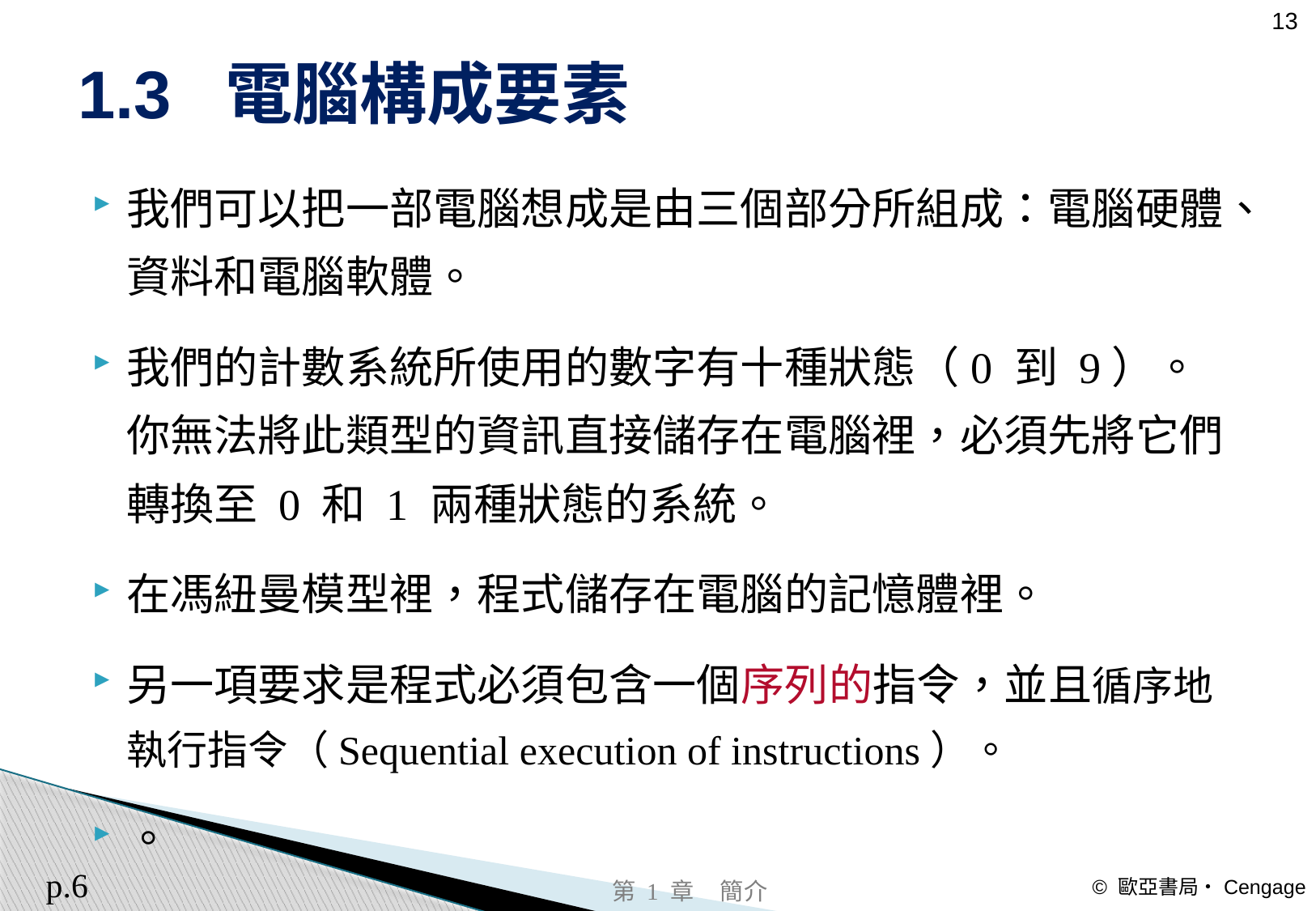

# 1.3  電腦構成要素
我們可以把一部電腦想成是由三個部分所組成：電腦硬體、資料和電腦軟體。
我們的計數系統所使用的數字有十種狀態（0 到 9）。你無法將此類型的資訊直接儲存在電腦裡，必須先將它們轉換至 0 和 1 兩種狀態的系統。
在馮紐曼模型裡，程式儲存在電腦的記憶體裡。
另一項要求是程式必須包含一個序列的指令，並且循序地執行指令（Sequential execution of instructions）。
。
    p.6